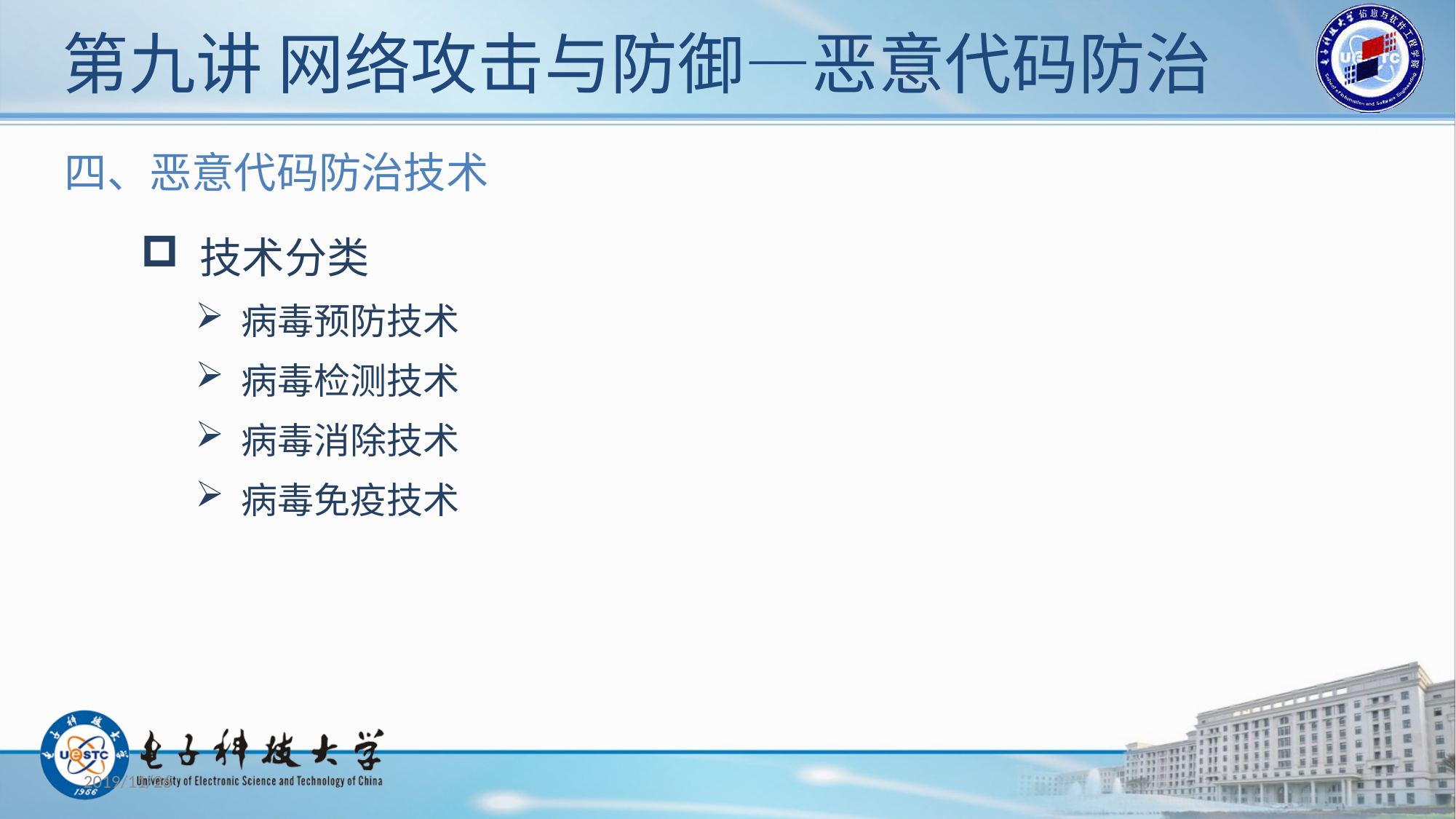

# 第九讲 网络攻击与防御—恶意代码防治
四、恶意代码防治技术
 技术分类
 病毒预防技术
 病毒检测技术
 病毒消除技术
 病毒免疫技术
2019/11/26